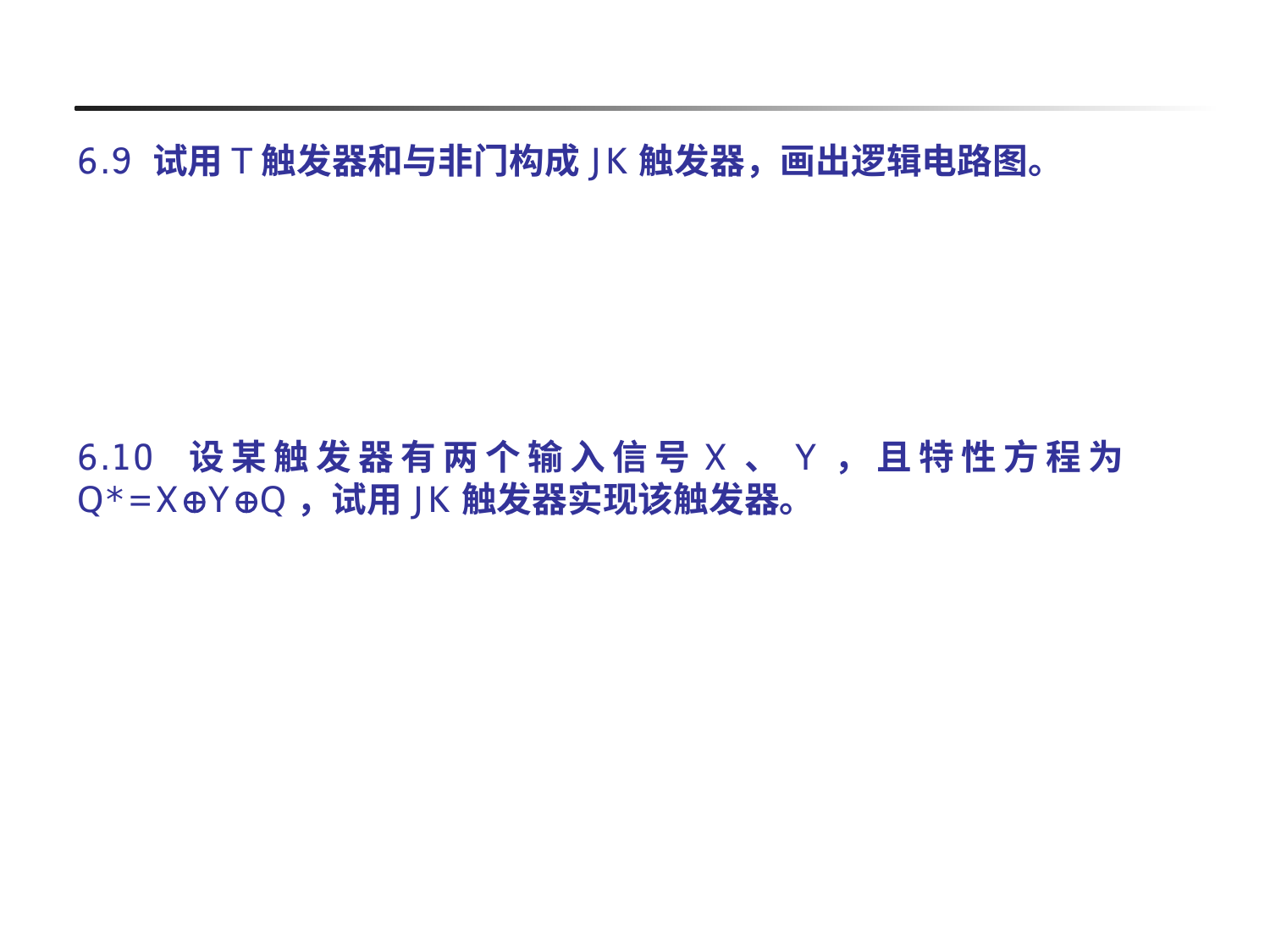

6.9 试用T触发器和与非门构成JK触发器，画出逻辑电路图。

6.10 设某触发器有两个输入信号X、Y，且特性方程为Q*=X⊕Y⊕Q，试用JK触发器实现该触发器。